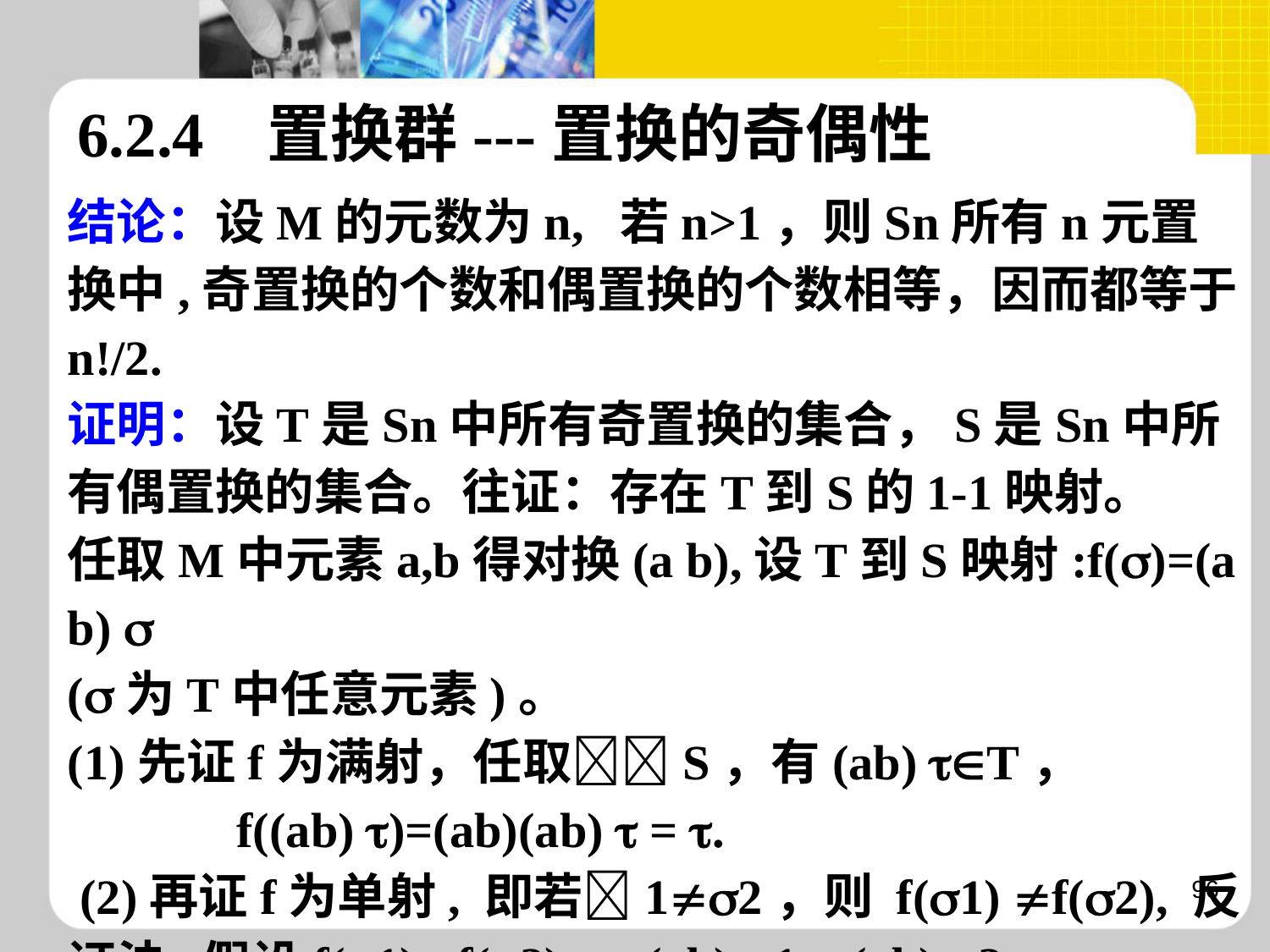

6.2.4   置换群---置换的奇偶性
结论：设M的元数为n,  若n>1，则Sn所有n元置换中,奇置换的个数和偶置换的个数相等，因而都等于n!/2.
证明：设T是Sn中所有奇置换的集合，S是Sn中所有偶置换的集合。往证：存在T到S的1-1映射。
任取M中元素a,b得对换(a b),设T到S映射:f(σ)=(a b) σ
(σ为T中任意元素)。
(1)先证f为满射，任取τ∈S，有(ab) τ∈T，                             f((ab) τ)=(ab)(ab) τ = τ.
 (2)再证f为单射, 即若σ1≠σ2，则 f(σ1) ≠f(σ2), 反证法,假设f(σ1) =f(σ2)， (ab) σ1 = (ab) σ2,
则σ1=σ2，矛盾。证毕。

96